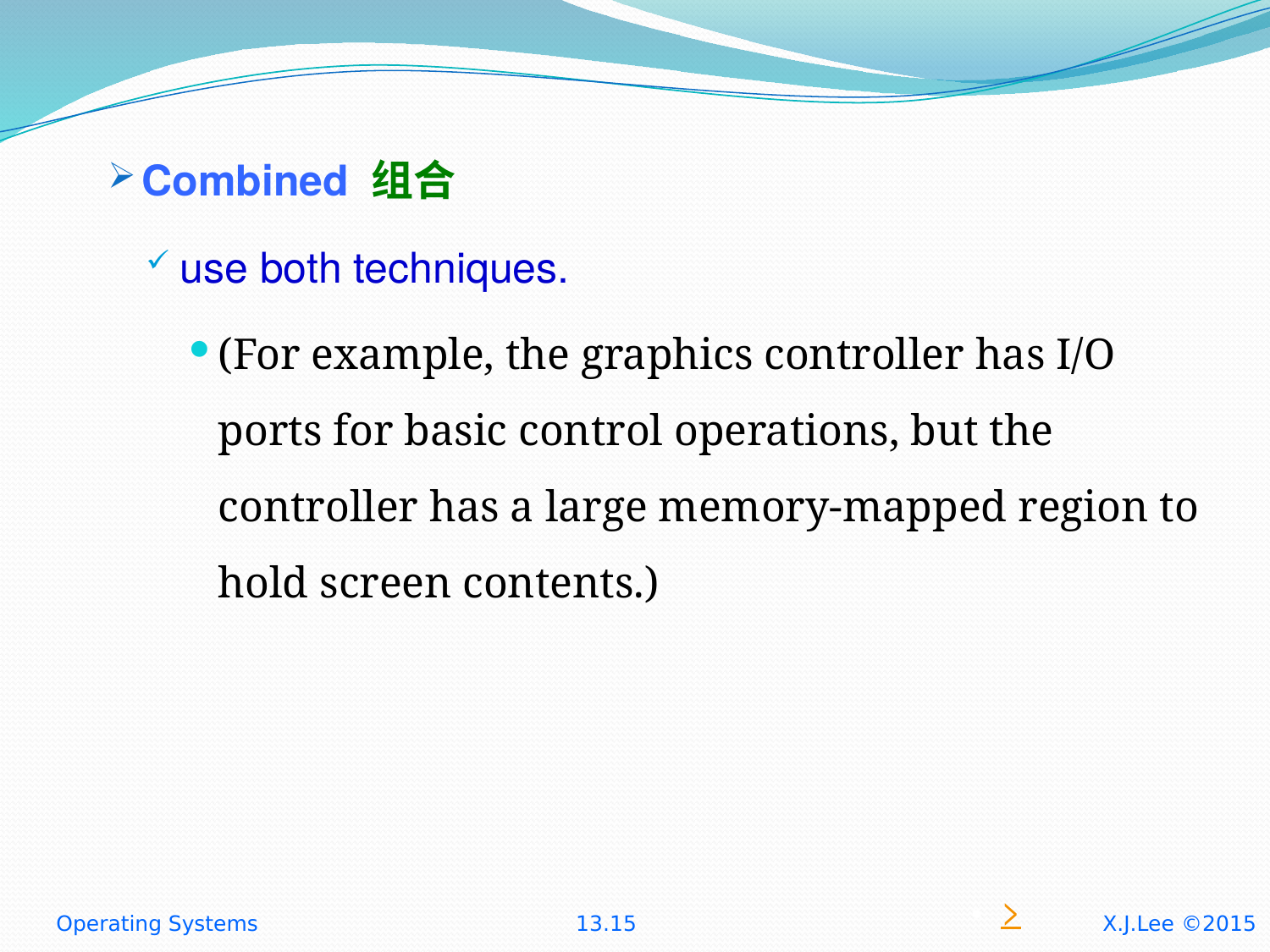

Combined 组合
use both techniques.
(For example, the graphics controller has I/O ports for basic control operations, but the controller has a large memory-mapped region to hold screen contents.)
>
Operating Systems
13.15
X.J.Lee ©2015